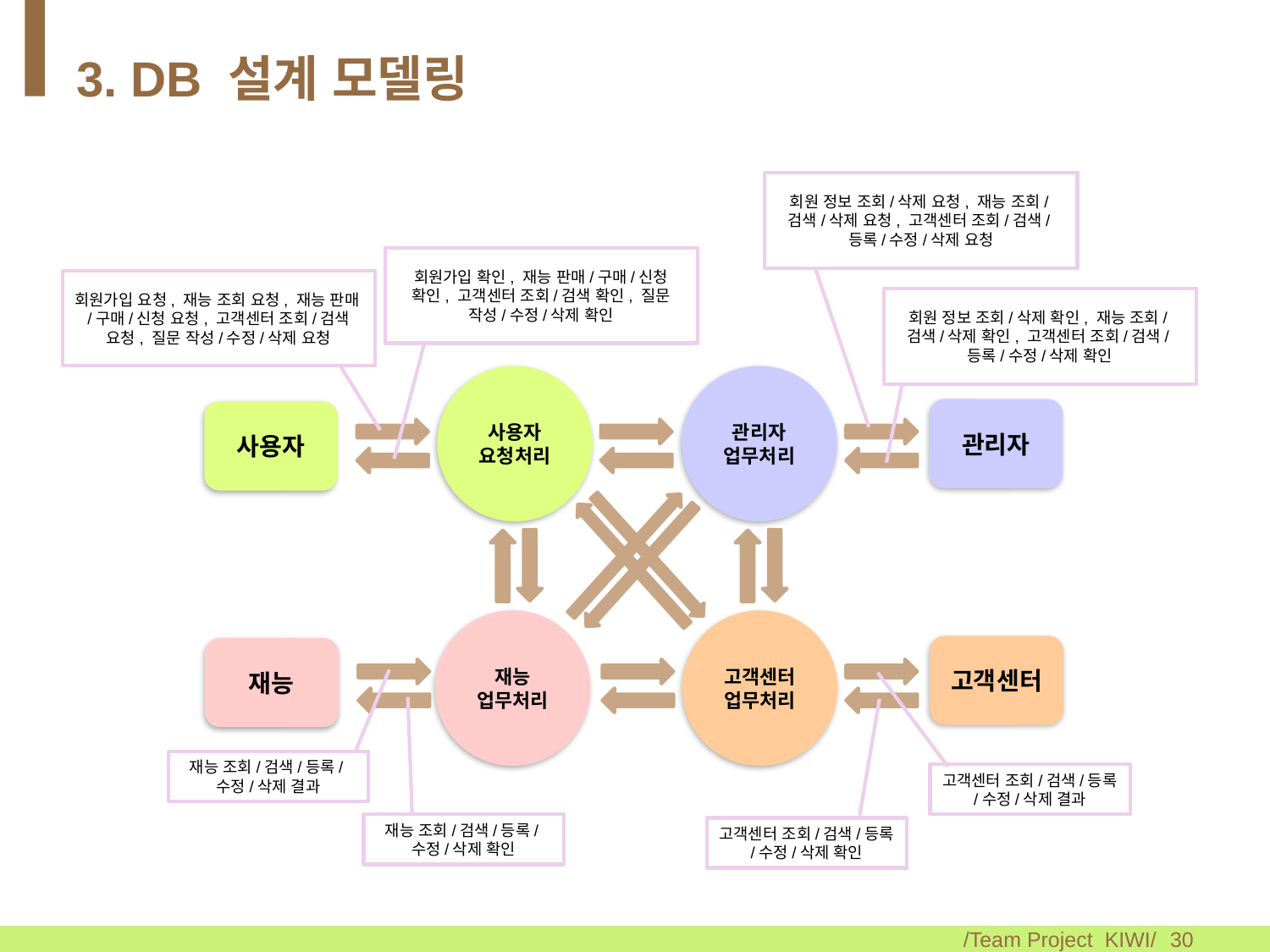

# 3. DB 설계 모델링
회원 정보 조회/삭제 요청, 재능 조회/검색/삭제 요청, 고객센터 조회/검색/등록/수정/삭제 요청
회원가입 확인, 재능 판매/구매/신청 확인, 고객센터 조회/검색 확인, 질문 작성/수정/삭제 확인
회원가입 요청, 재능 조회 요청, 재능 판매/구매/신청 요청, 고객센터 조회/검색 요청, 질문 작성/수정/삭제 요청
회원 정보 조회/삭제 확인, 재능 조회/검색/삭제 확인, 고객센터 조회/검색/등록/수정/삭제 확인
사용자
요청처리
관리자
업무처리
관리자
사용자

재능
업무처리
고객센터
업무처리
고객센터
재능

재능 조회/검색/등록/수정/삭제 결과
고객센터 조회/검색/등록/수정/삭제 결과
재능 조회/검색/등록/수정/삭제 확인
고객센터 조회/검색/등록/수정/삭제 확인
/Team Project  KIWI/
30